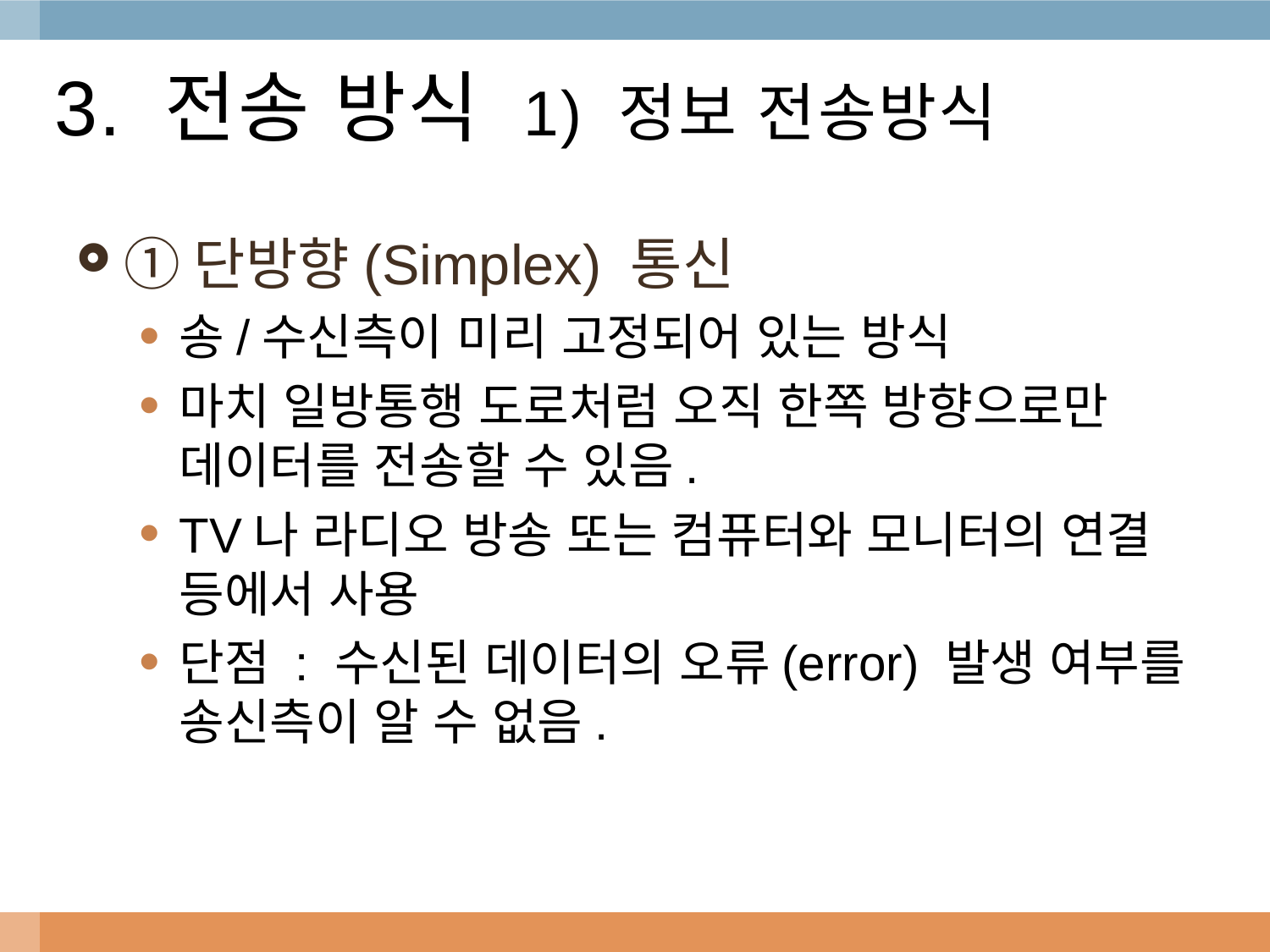

# 3. 전송 방식 1) 정보 전송방식
①단방향(Simplex) 통신
송/수신측이 미리 고정되어 있는 방식
마치 일방통행 도로처럼 오직 한쪽 방향으로만 데이터를 전송할 수 있음.
TV나 라디오 방송 또는 컴퓨터와 모니터의 연결 등에서 사용
단점 : 수신된 데이터의 오류(error) 발생 여부를 송신측이 알 수 없음.